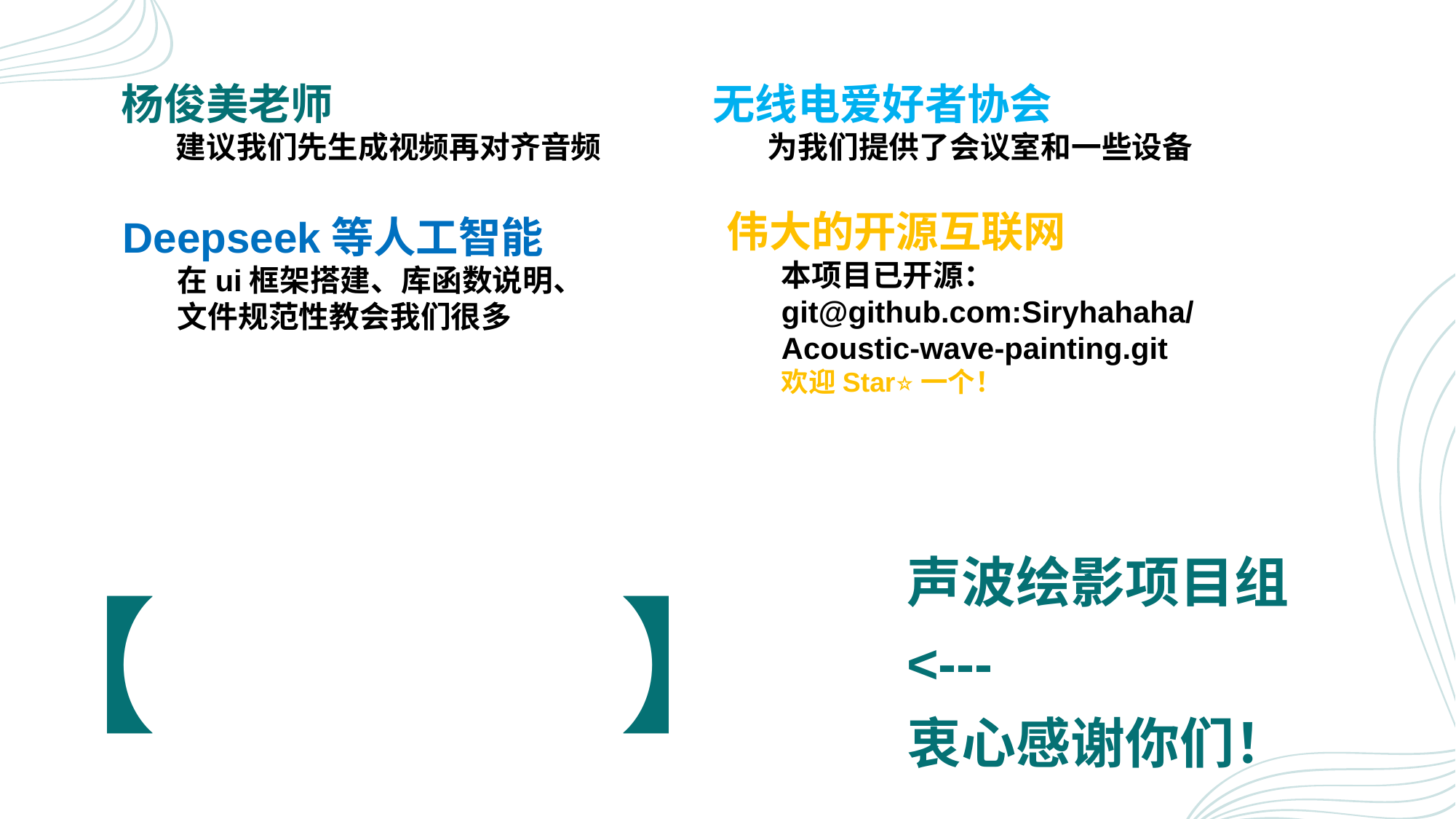

杨俊美老师
建议我们先生成视频再对齐音频

无线电爱好者协会
为我们提供了会议室和一些设备
伟大的开源互联网
本项目已开源：
git@github.com:Siryhahaha/Acoustic-wave-painting.git
欢迎Star⭐一个！
Deepseek等人工智能
在ui框架搭建、库函数说明、
文件规范性教会我们很多
声波绘影项目组
<---
衷心感谢你们！

【              】